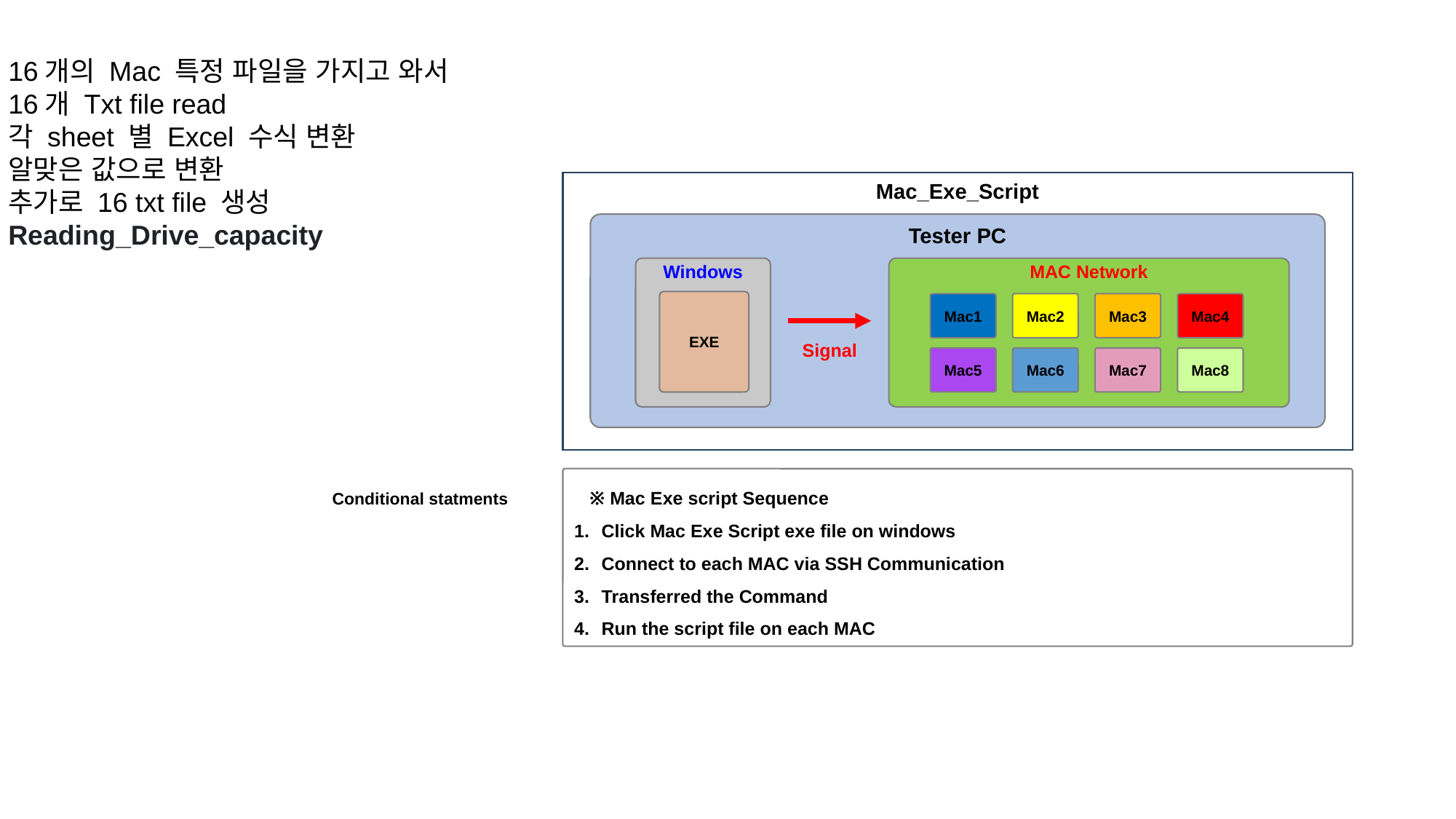

16개의 Mac 특정 파일을 가지고 와서
16개 Txt file read
각 sheet 별 Excel 수식 변환
알맞은 값으로 변환
추가로 16 txt file 생성
Reading_Drive_capacity
Mac_Exe_Script
Tester PC
Windows
MAC Network
EXE
Mac1
Mac2
Mac3
Mac4
Signal
Mac5
Mac6
Mac7
Mac8
   ※ Mac Exe script Sequence
Click Mac Exe Script exe file on windows
Connect to each MAC via SSH Communication
Transferred the Command
Run the script file on each MAC
Conditional statments